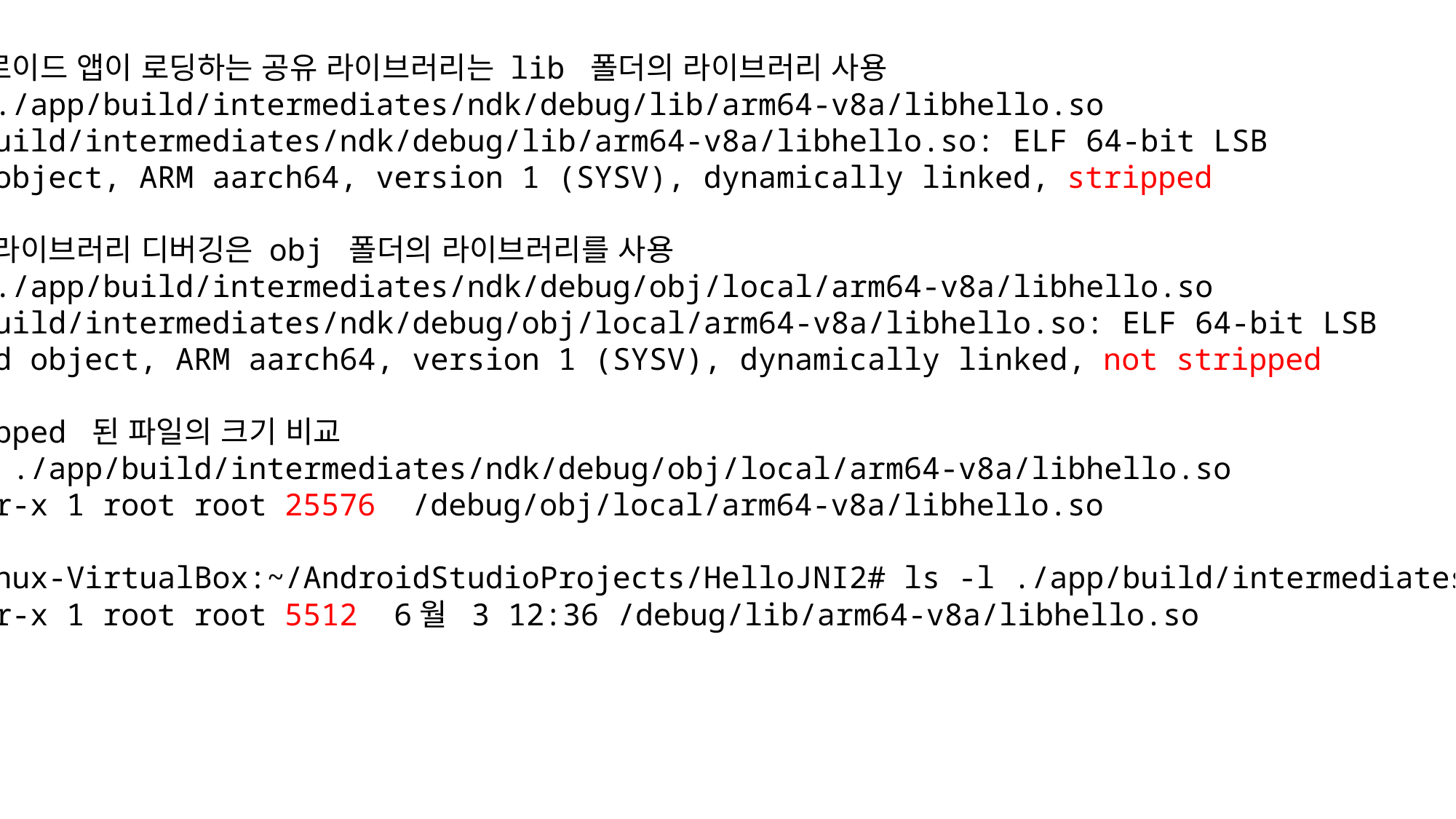

// 안드로이드 앱이 로딩하는 공유 라이브러리는 lib 폴더의 라이브러리 사용
# file ./app/build/intermediates/ndk/debug/lib/arm64-v8a/libhello.so
./app/build/intermediates/ndk/debug/lib/arm64-v8a/libhello.so: ELF 64-bit LSB
shared object, ARM aarch64, version 1 (SYSV), dynamically linked, stripped

// 공유 라이브러리 디버깅은 obj 폴더의 라이브러리를 사용
# file ./app/build/intermediates/ndk/debug/obj/local/arm64-v8a/libhello.so
./app/build/intermediates/ndk/debug/obj/local/arm64-v8a/libhello.so: ELF 64-bit LSB
  shared object, ARM aarch64, version 1 (SYSV), dynamically linked, not stripped

// stripped 된 파일의 크기 비교
# ls -l ./app/build/intermediates/ndk/debug/obj/local/arm64-v8a/libhello.so
-rwxr-xr-x 1 root root 25576  /debug/obj/local/arm64-v8a/libhello.so

root@linux-VirtualBox:~/AndroidStudioProjects/HelloJNI2# ls -l ./app/build/intermediates/ndk/debug/lib/arm64-v8a/libhello.so
-rwxr-xr-x 1 root root 5512  6월  3 12:36 /debug/lib/arm64-v8a/libhello.so